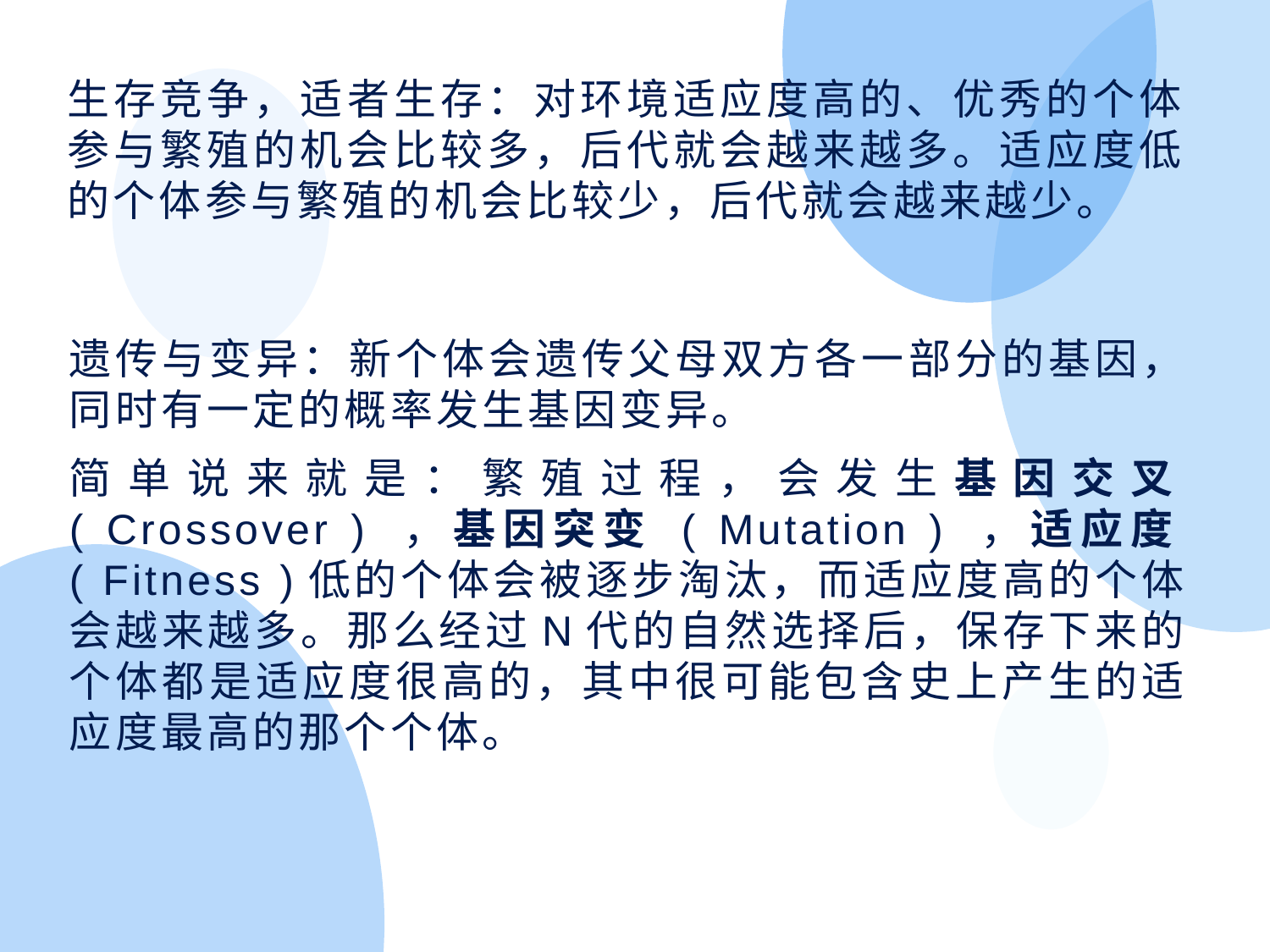

生存竞争，适者生存：对环境适应度高的、优秀的个体参与繁殖的机会比较多，后代就会越来越多。适应度低的个体参与繁殖的机会比较少，后代就会越来越少。

遗传与变异：新个体会遗传父母双方各一部分的基因，同时有一定的概率发生基因变异。
简单说来就是：繁殖过程，会发生基因交叉( Crossover ) ，基因突变 ( Mutation ) ，适应度( Fitness )低的个体会被逐步淘汰，而适应度高的个体会越来越多。那么经过N代的自然选择后，保存下来的个体都是适应度很高的，其中很可能包含史上产生的适应度最高的那个个体。